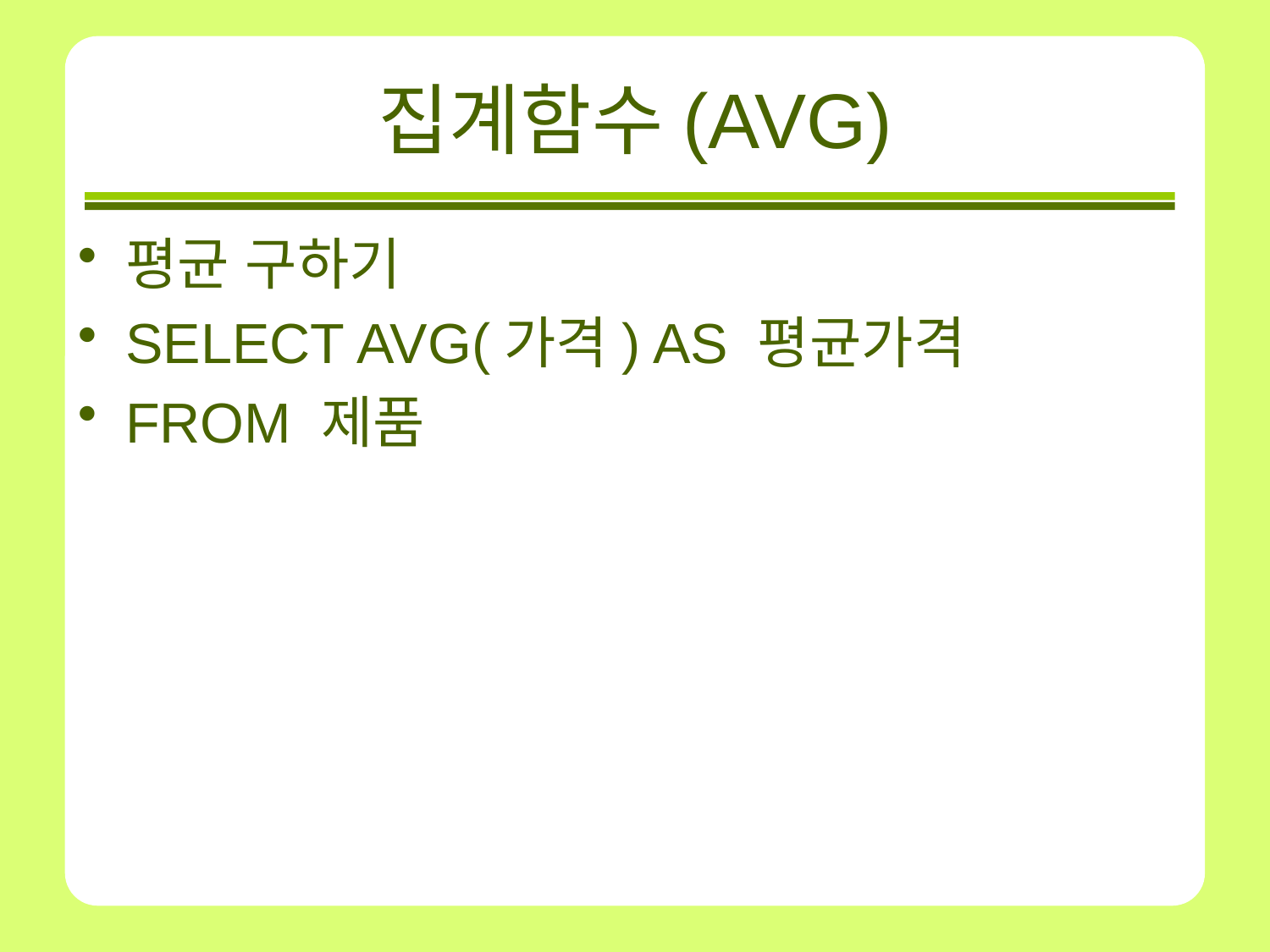

# 집계함수(AVG)
평균 구하기
SELECT AVG(가격) AS 평균가격
FROM 제품